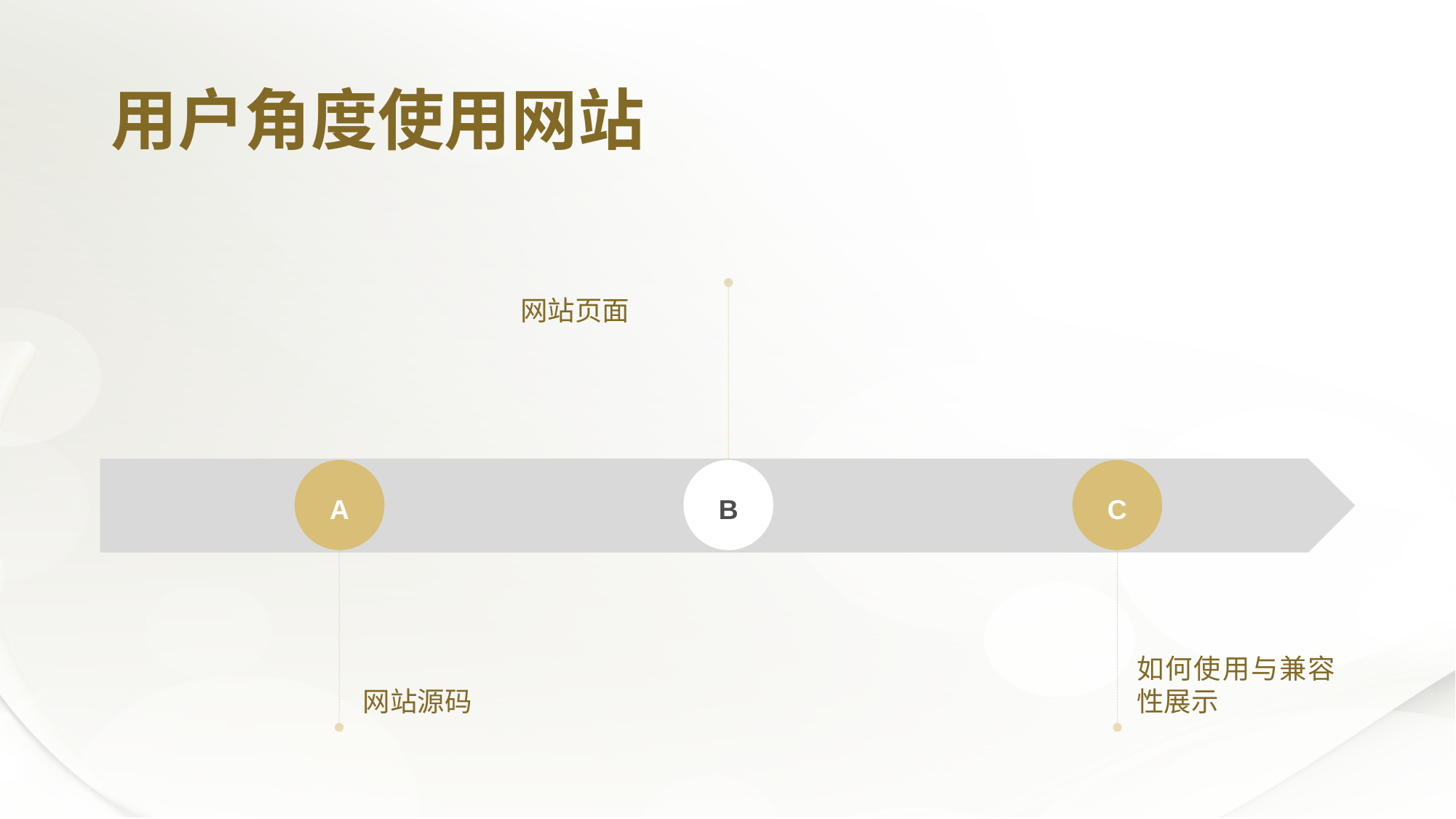

用户角度使用网站
B
网站页面

A
C
网站源码
如何使用与兼容性展示